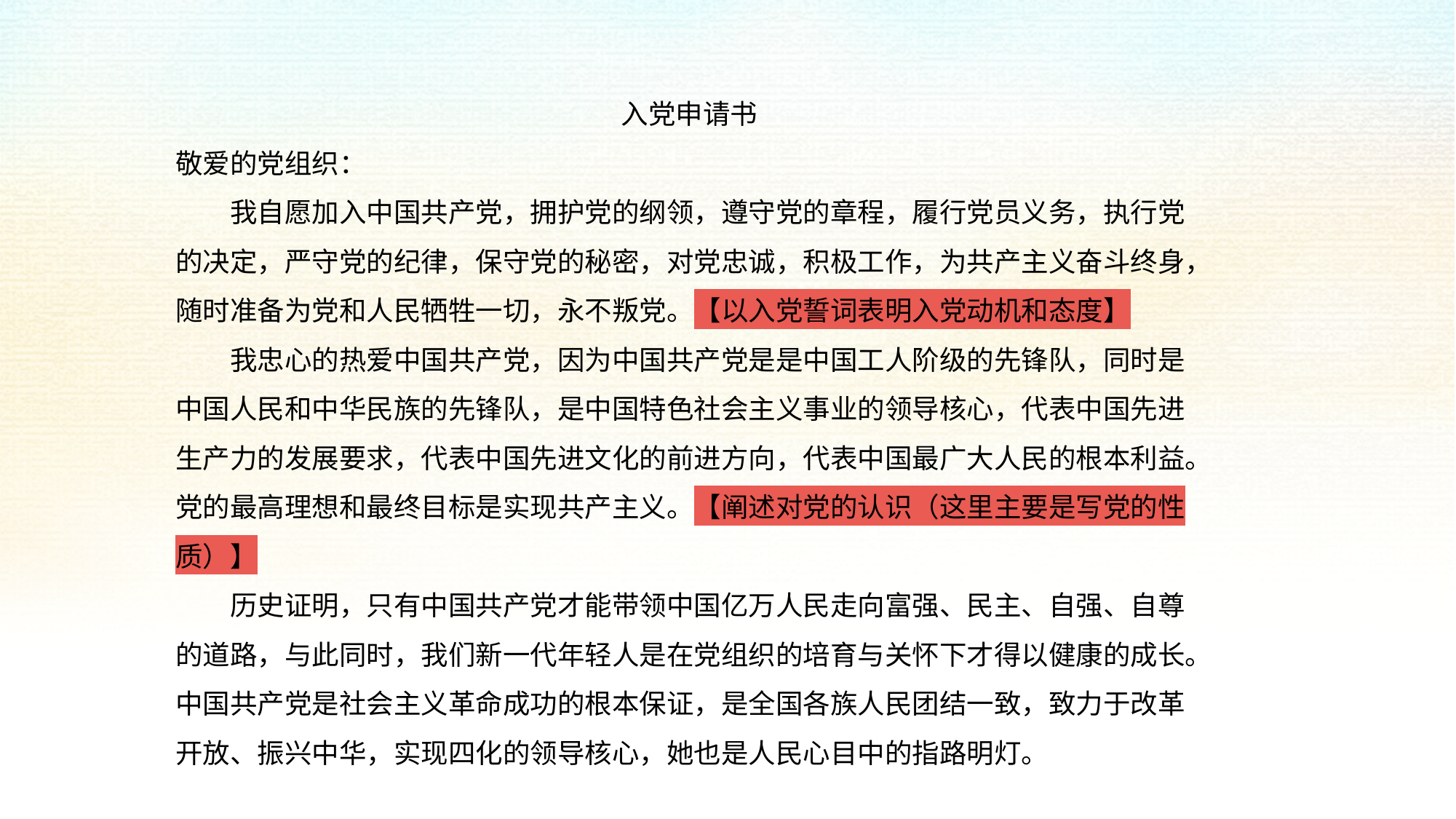

入党申请书
敬爱的党组织：
　　我自愿加入中国共产党，拥护党的纲领，遵守党的章程，履行党员义务，执行党的决定，严守党的纪律，保守党的秘密，对党忠诚，积极工作，为共产主义奋斗终身，随时准备为党和人民牺牲一切，永不叛党。【以入党誓词表明入党动机和态度】
　　我忠心的热爱中国共产党，因为中国共产党是是中国工人阶级的先锋队，同时是中国人民和中华民族的先锋队，是中国特色社会主义事业的领导核心，代表中国先进生产力的发展要求，代表中国先进文化的前进方向，代表中国最广大人民的根本利益。党的最高理想和最终目标是实现共产主义。【阐述对党的认识（这里主要是写党的性质）】
　　历史证明，只有中国共产党才能带领中国亿万人民走向富强、民主、自强、自尊的道路，与此同时，我们新一代年轻人是在党组织的培育与关怀下才得以健康的成长。中国共产党是社会主义革命成功的根本保证，是全国各族人民团结一致，致力于改革开放、振兴中华，实现四化的领导核心，她也是人民心目中的指路明灯。